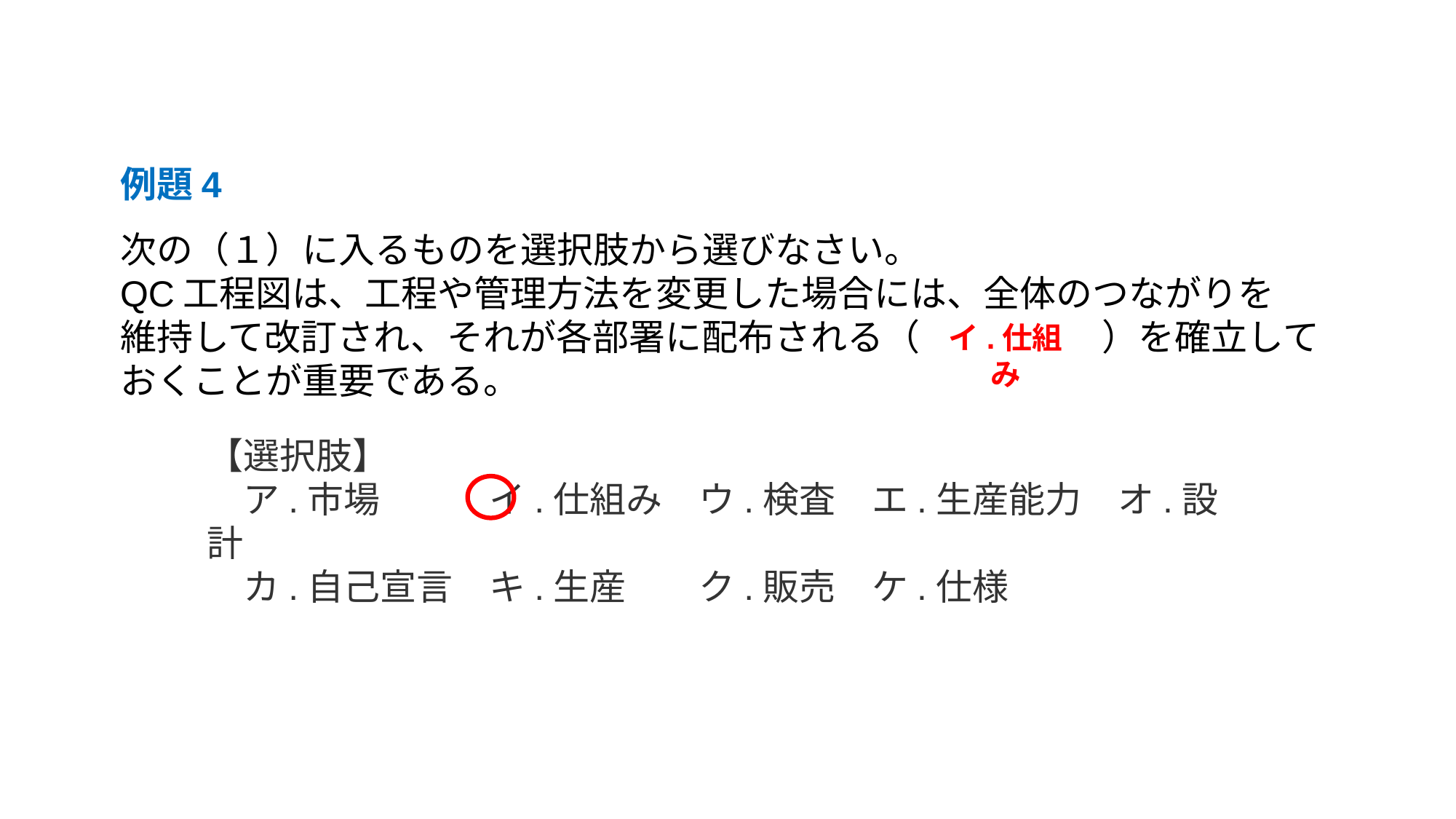

例題4

次の（１）に入るものを選択肢から選びなさい。
QC工程図は、工程や管理方法を変更した場合には、全体のつながりを
維持して改訂され、それが各部署に配布される（　　１　　）を確立しておくことが重要である。
イ.仕組み
【選択肢】
　ア.市場　　　イ.仕組み　ウ.検査　エ.生産能力　オ.設計
　カ.自己宣言　キ.生産　　ク.販売　ケ.仕様